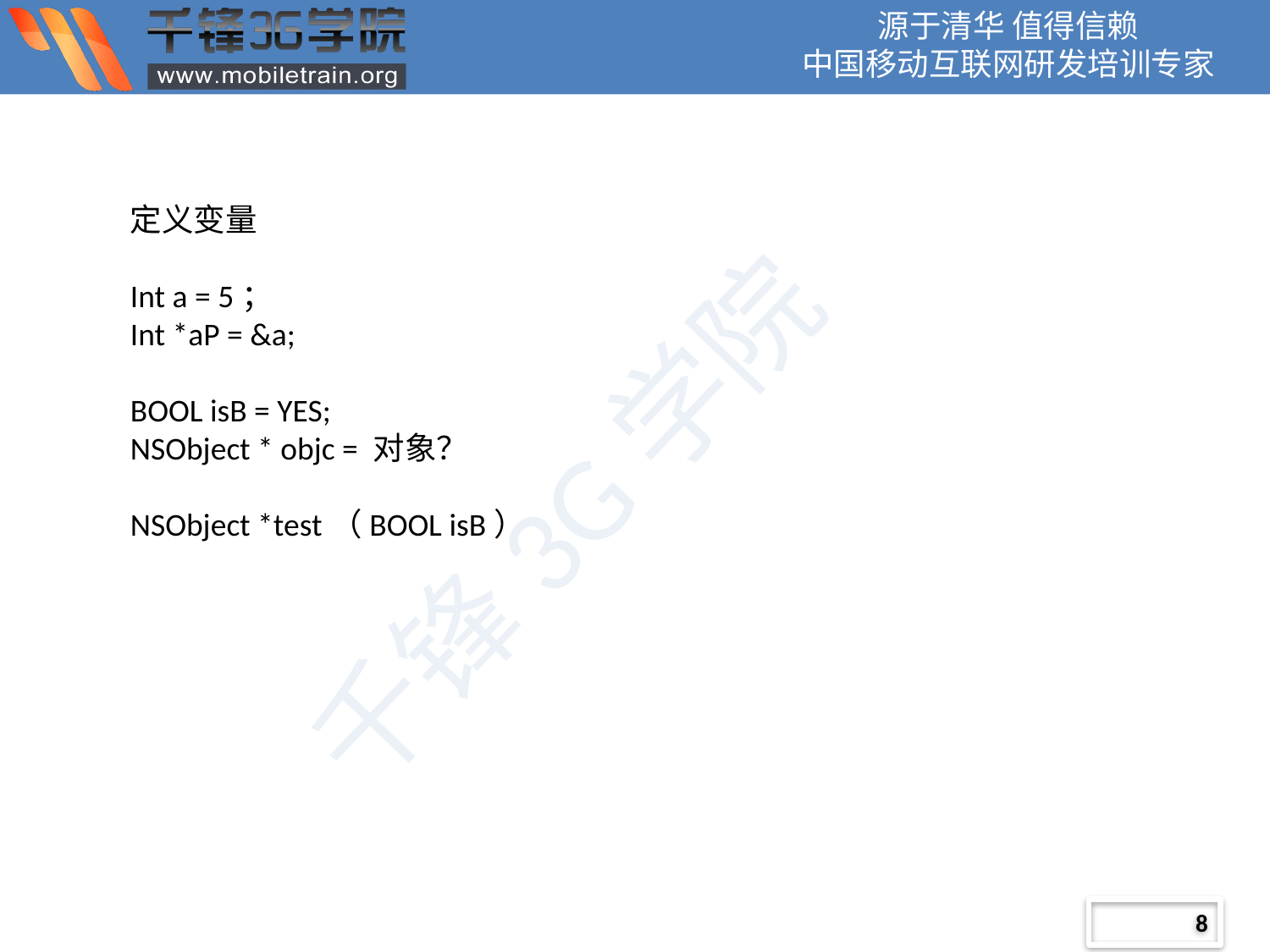

定义变量

Int a = 5；
Int *aP = &a;

BOOL isB = YES;
NSObject * objc = 对象？

NSObject *test（BOOL isB）